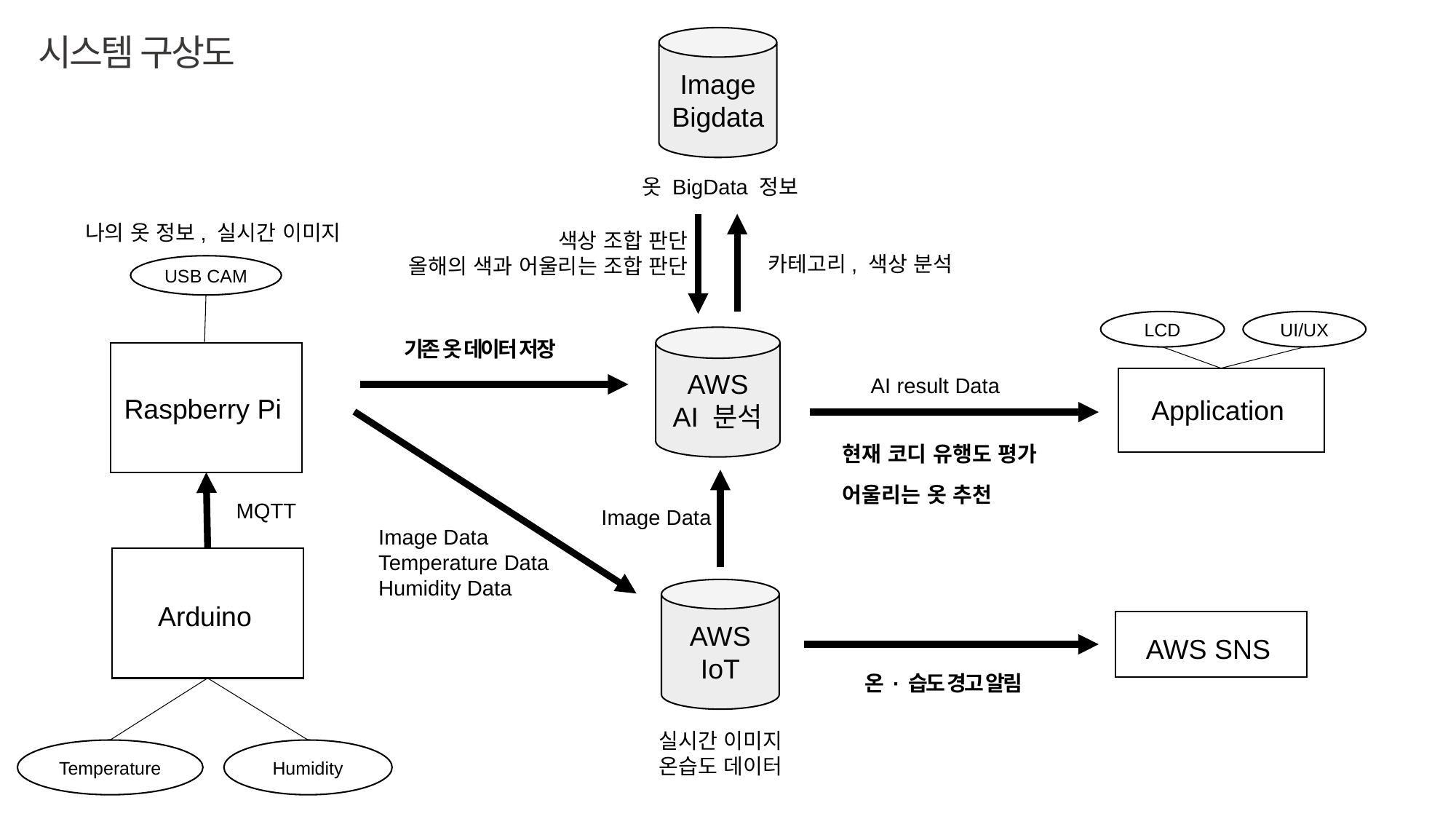

시스템 구상도
Image
Bigdata
옷 BigData 정보
나의 옷 정보, 실시간 이미지
색상 조합 판단
올해의 색과 어울리는 조합 판단
카테고리, 색상 분석
USB CAM
LCD
UI/UX

Application
AWS
AI 분석
기존 옷 데이터 저장

Raspberry Pi
AI result Data
현재 코디 유행도 평가
어울리는 옷 추천
MQTT
Image Data
Image Data
Temperature Data
Humidity Data

Arduino
AWS
IoT

AWS SNS
온 · 습도 경고 알림
실시간 이미지
온습도 데이터
Temperature
Humidity